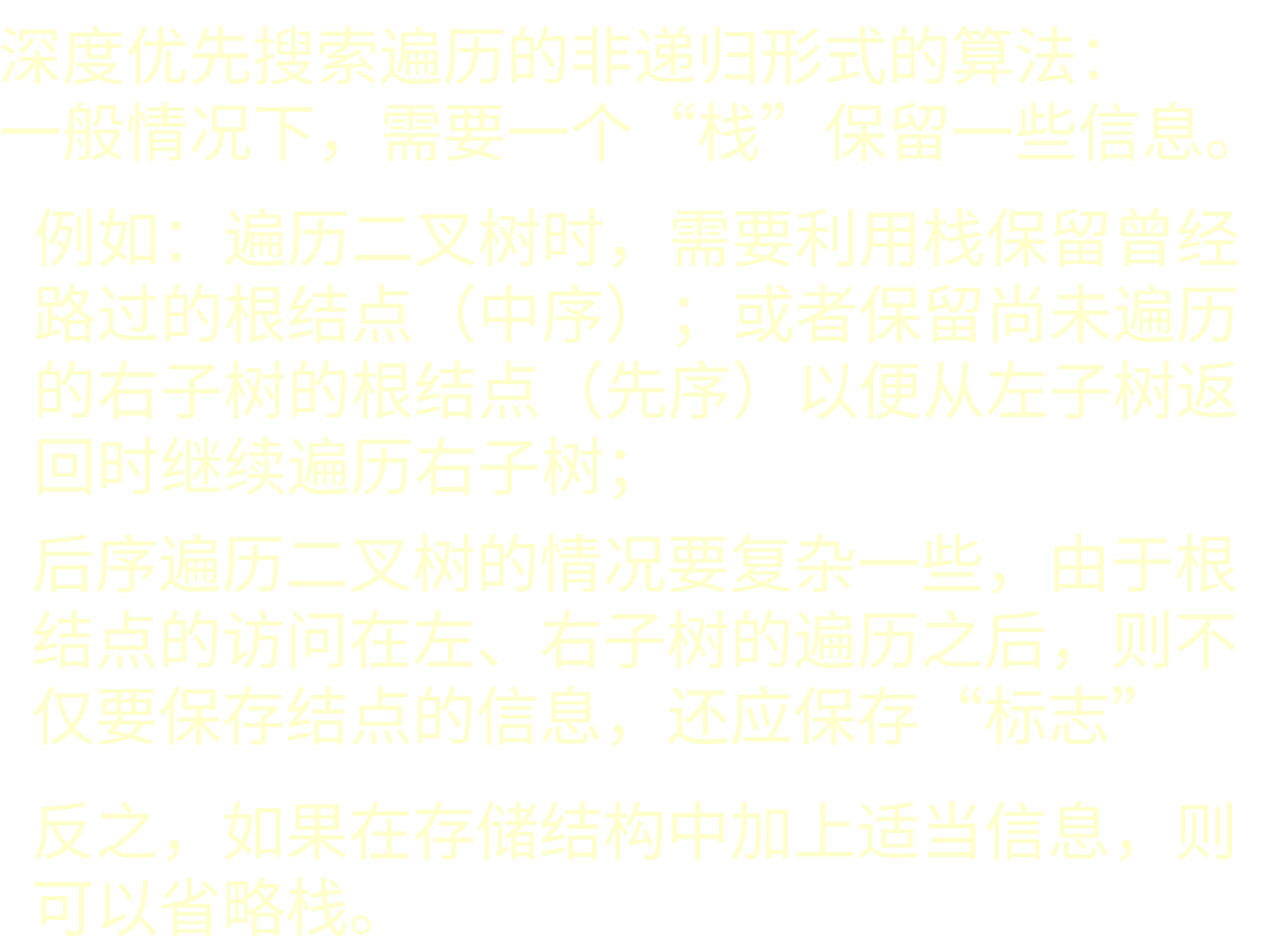

深度优先搜索遍历的非递归形式的算法：
一般情况下，需要一个“栈”保留一些信息。
例如：遍历二叉树时，需要利用栈保留曾经路过的根结点（中序）；或者保留尚未遍历的右子树的根结点（先序）以便从左子树返回时继续遍历右子树；
后序遍历二叉树的情况要复杂一些，由于根结点的访问在左、右子树的遍历之后，则不仅要保存结点的信息，还应保存“标志”
反之，如果在存储结构中加上适当信息，则可以省略栈。